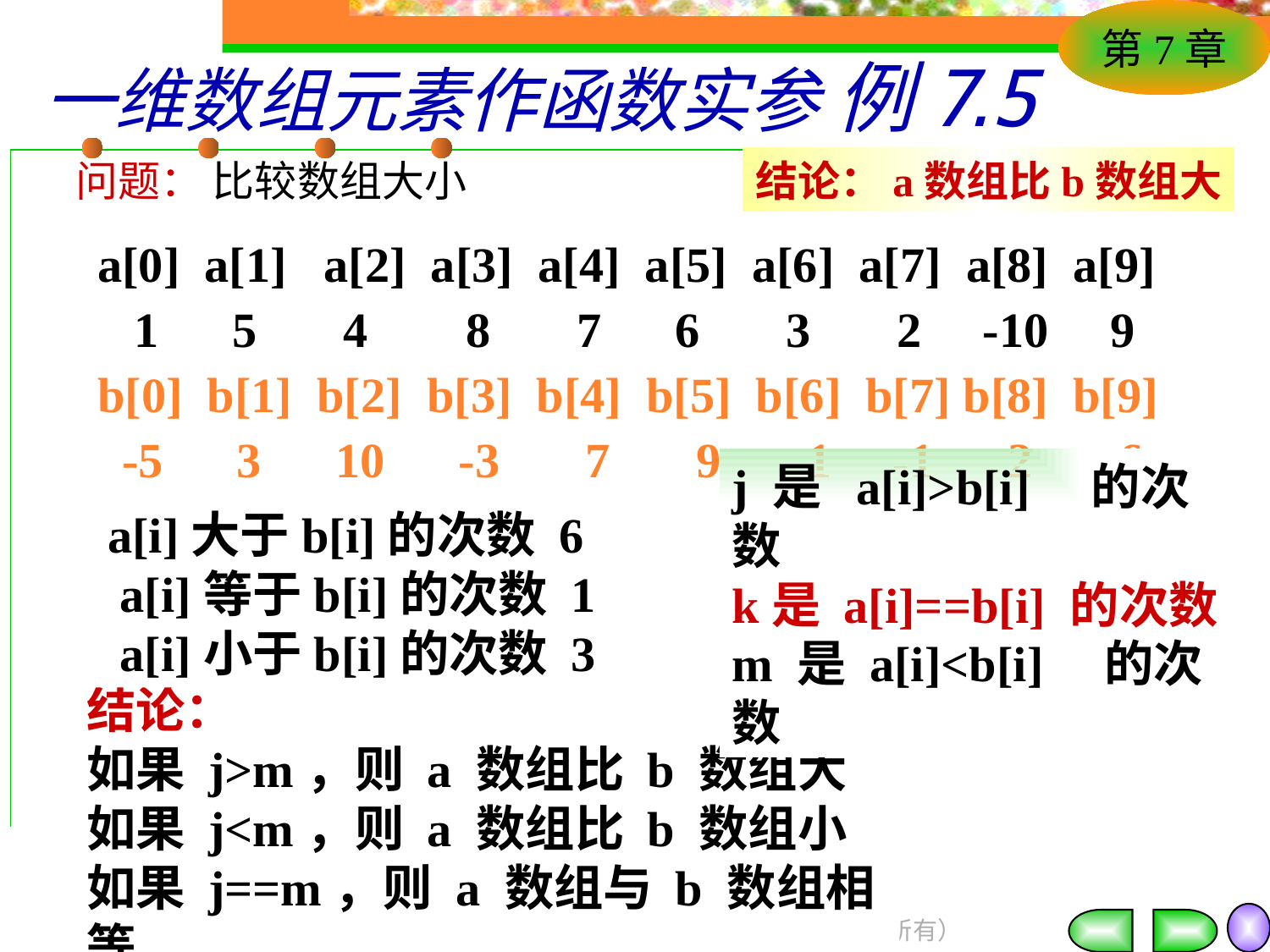

# 一维数组元素作函数实参 例7.5
问题： 比较数组大小
结论：a数组比b数组大
a[0]  a[1]   a[2]  a[3]  a[4]  a[5]  a[6]  a[7]  a[8]  a[9]
   1      5       4        8       7      6       3       2     -10     9
b[0]  b[1]  b[2]  b[3]  b[4]  b[5]  b[6]  b[7] b[8]  b[9]
  -5      3      10      -3       7       9       1     -1      2       6
a[i]大于b[i]的次数 6
 a[i]等于b[i]的次数 1
 a[i]小于b[i]的次数 3
j 是  a[i]>b[i]    的次数
k是 a[i]==b[i] 的次数
m 是 a[i]<b[i]    的次数
比较对应元素
结论：
如果 j>m，则 a 数组比 b 数组大
如果 j<m，则 a 数组比 b 数组小
如果 j==m，则 a 数组与 b 数组相等